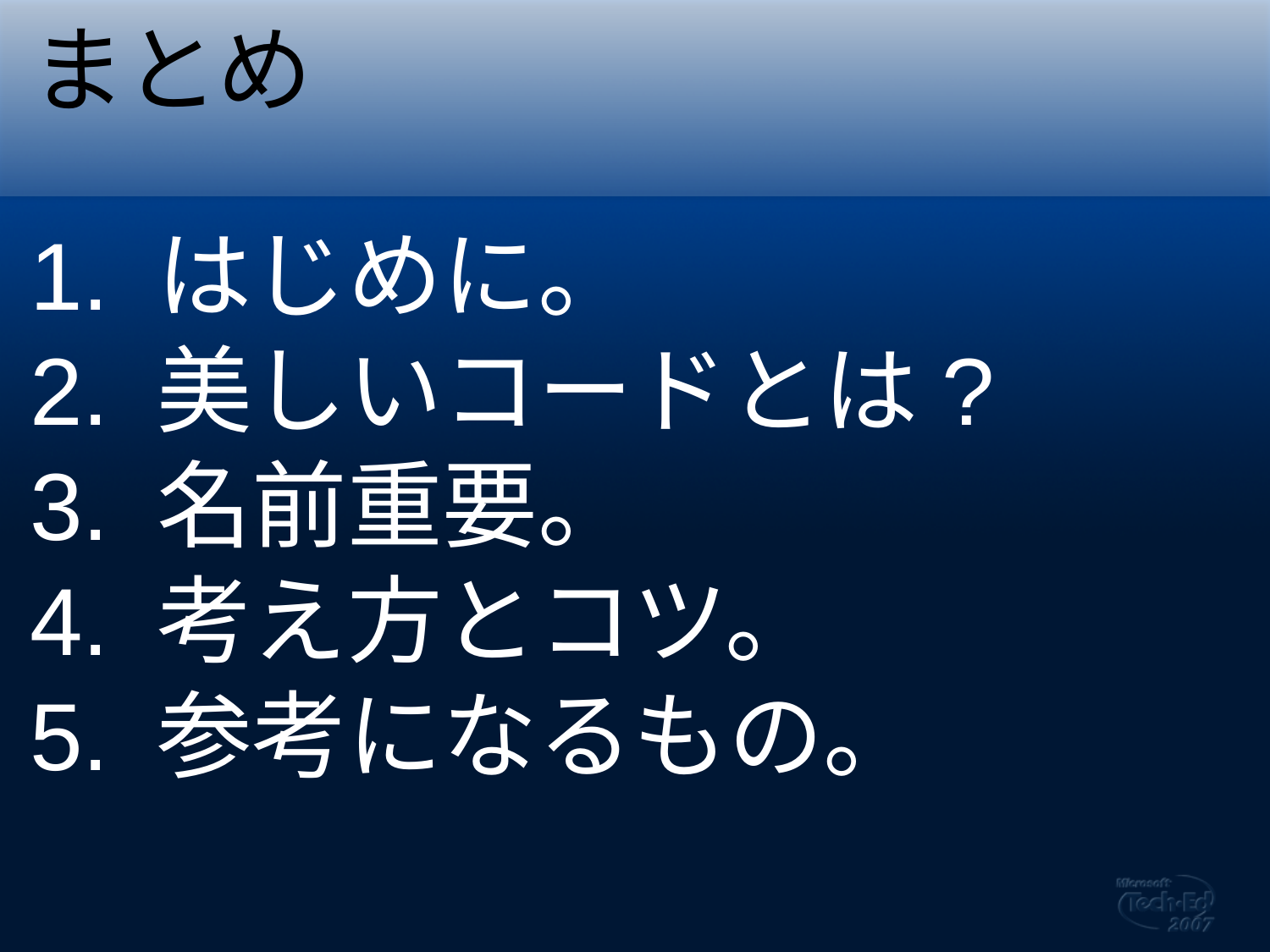

# まとめ
はじめに。
美しいコードとは?
名前重要。
考え方とコツ。
参考になるもの。